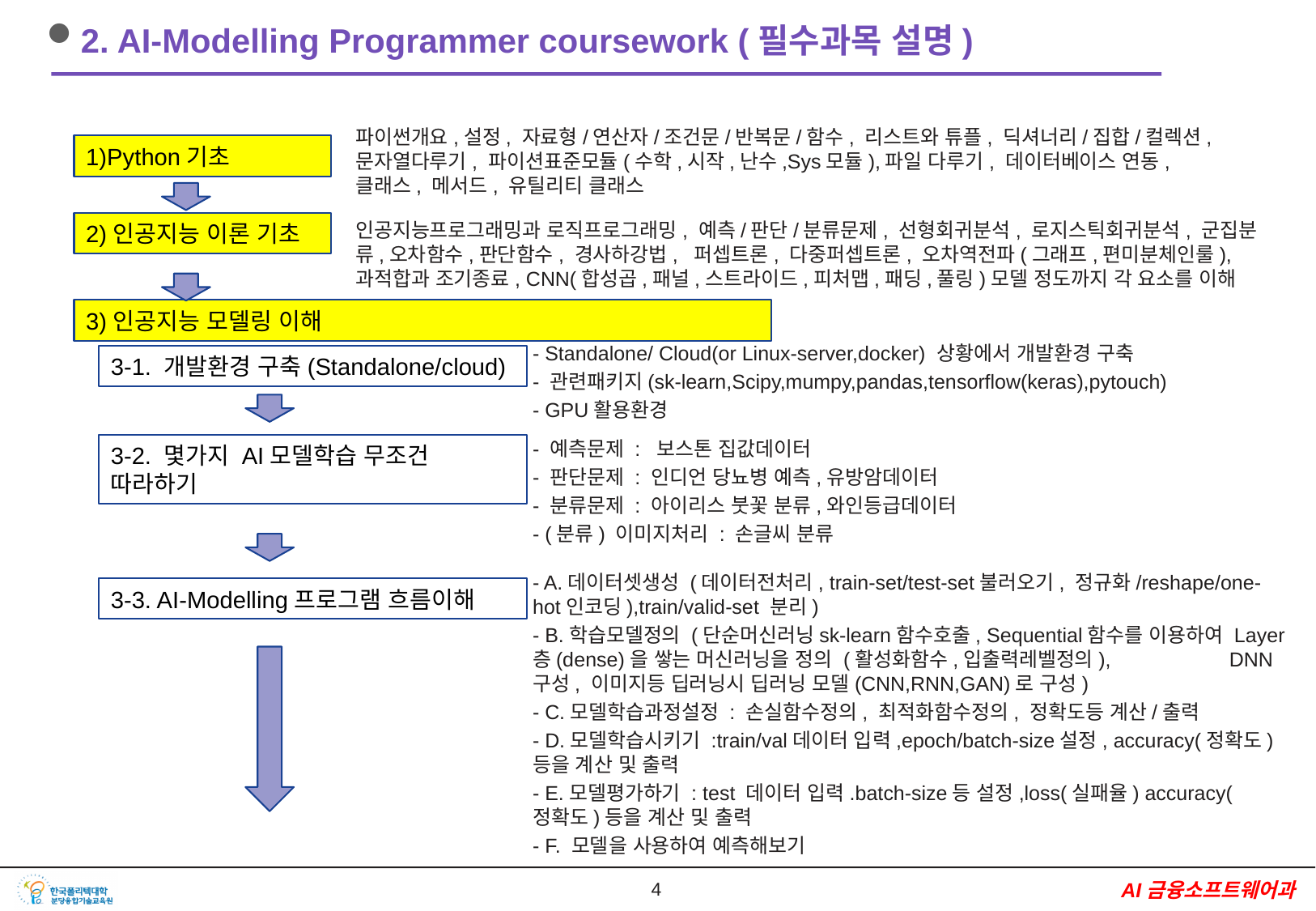

2. AI-Modelling Programmer coursework (필수과목 설명)
파이썬개요,설정, 자료형/연산자/조건문/반복문/함수, 리스트와 튜플, 딕셔너리/집합/컬렉션, 문자열다루기, 파이션표준모듈(수학,시작,난수,Sys모듈),파일 다루기, 데이터베이스 연동, 클래스, 메서드, 유틸리티 클래스
1)Python기초

인공지능프로그래밍과 로직프로그래밍, 예측/판단/분류문제, 선형회귀분석, 로지스틱회귀분석, 군집분류,오차함수,판단함수, 경사하강법,  퍼셉트론, 다중퍼셉트론, 오차역전파(그래프,편미분체인룰), 과적합과 조기종료, CNN(합성곱,패널,스트라이드,피처맵,패딩,풀링)모델 정도까지 각 요소를 이해
2)인공지능 이론 기초

3)인공지능 모델링 이해
- Standalone/ Cloud(or Linux-server,docker) 상황에서 개발환경 구축
- 관련패키지(sk-learn,Scipy,mumpy,pandas,tensorflow(keras),pytouch)
- GPU활용환경
3-1. 개발환경 구축(Standalone/cloud)

- 예측문제 :  보스톤 집값데이터
- 판단문제 : 인디언 당뇨병 예측,유방암데이터
- 분류문제 : 아이리스 붓꽃 분류,와인등급데이터
- (분류) 이미지처리 : 손글씨 분류
3-2. 몇가지 AI모델학습 무조건 따라하기

- A.데이터셋생성 (데이터전처리, train-set/test-set불러오기, 정규화/reshape/one-hot인코딩),train/valid-set 분리)
- B.학습모델정의 (단순머신러닝sk-learn함수호출, Sequential함수를 이용하여 Layer층(dense)을 쌓는 머신러닝을 정의 (활성화함수,입출력레벨정의),                     DNN구성, 이미지등 딥러닝시 딥러닝 모델(CNN,RNN,GAN)로 구성)
- C.모델학습과정설정 : 손실함수정의, 최적화함수정의, 정확도등 계산/출력
- D.모델학습시키기 :train/val데이터 입력,epoch/batch-size설정, accuracy(정확도)등을 계산 및 출력
- E.모델평가하기 : test 데이터 입력.batch-size등 설정,loss(실패율) accuracy(정확도)등을 계산 및 출력
- F. 모델을 사용하여 예측해보기
3-3. AI-Modelling프로그램 흐름이해

4